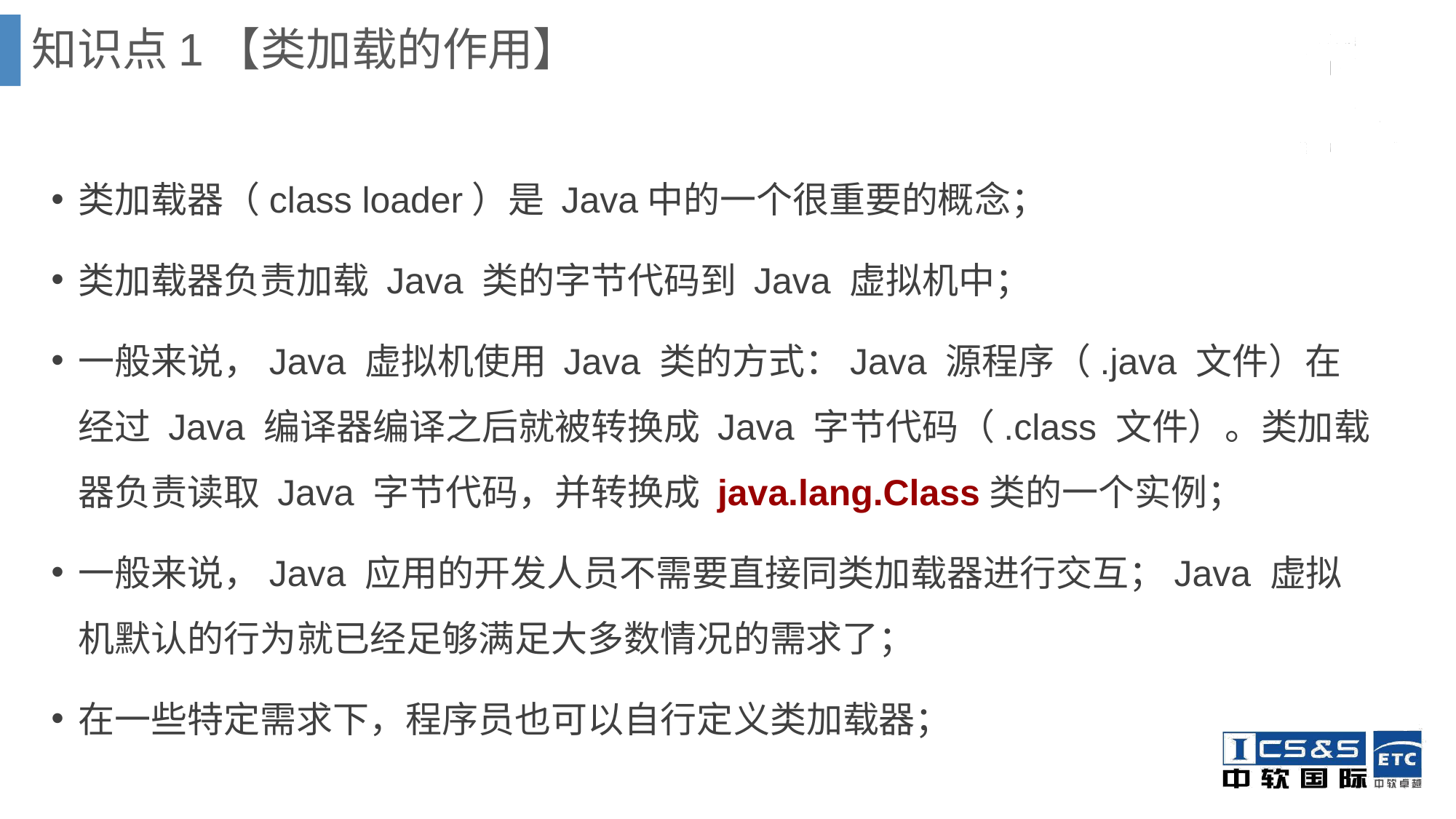

知识点1【类加载的作用】
类加载器（class loader）是 Java中的一个很重要的概念；
类加载器负责加载 Java 类的字节代码到 Java 虚拟机中；
一般来说，Java 虚拟机使用 Java 类的方式：Java 源程序（.java 文件）在经过 Java 编译器编译之后就被转换成 Java 字节代码（.class 文件）。类加载器负责读取 Java 字节代码，并转换成 java.lang.Class类的一个实例；
一般来说，Java 应用的开发人员不需要直接同类加载器进行交互；Java 虚拟机默认的行为就已经足够满足大多数情况的需求了；
在一些特定需求下，程序员也可以自行定义类加载器；